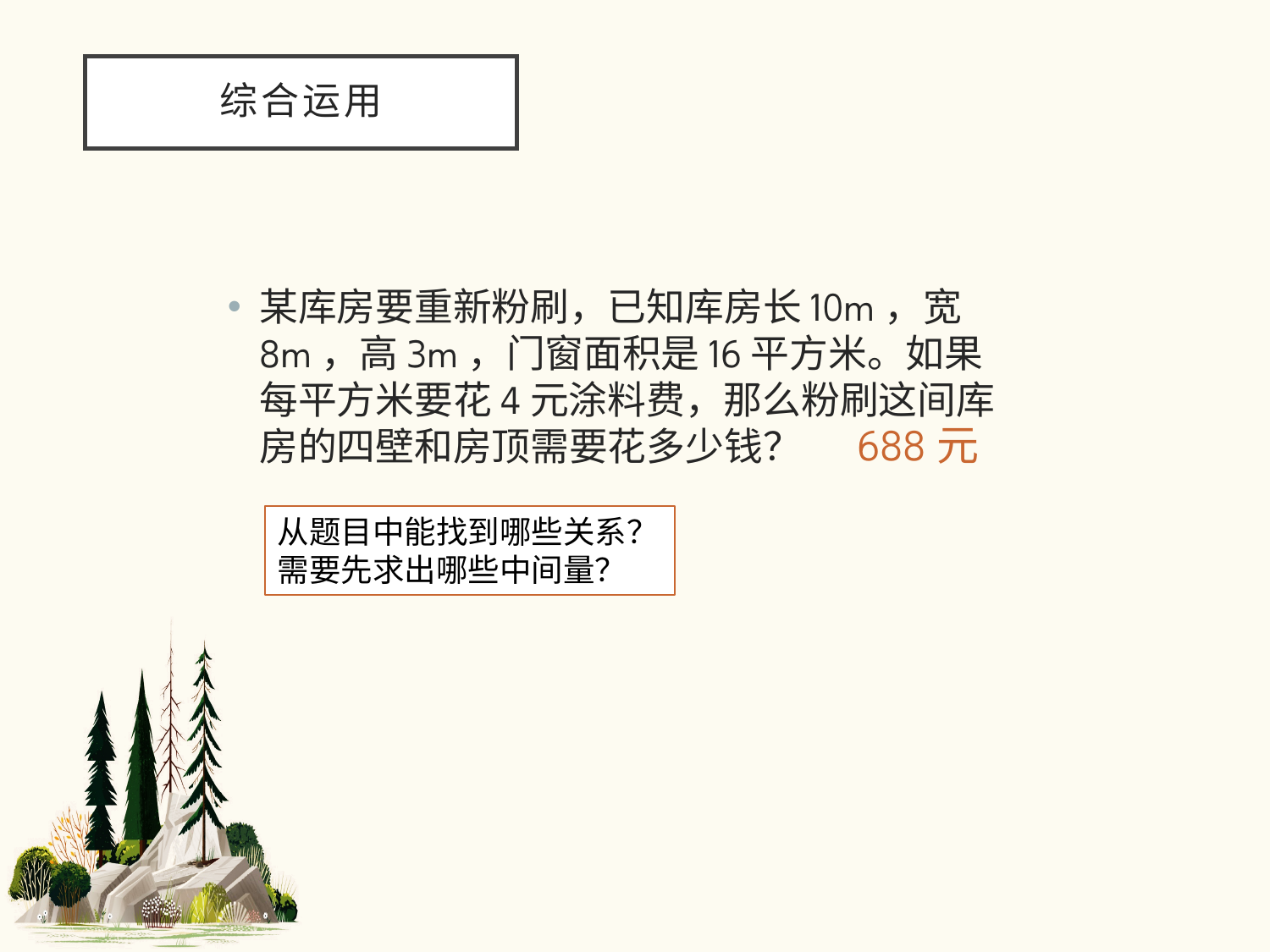

# 综合运用
某库房要重新粉刷，已知库房长10m，宽8m，高3m，门窗面积是16平方米。如果每平方米要花4元涂料费，那么粉刷这间库房的四壁和房顶需要花多少钱？
688元
从题目中能找到哪些关系？
需要先求出哪些中间量？